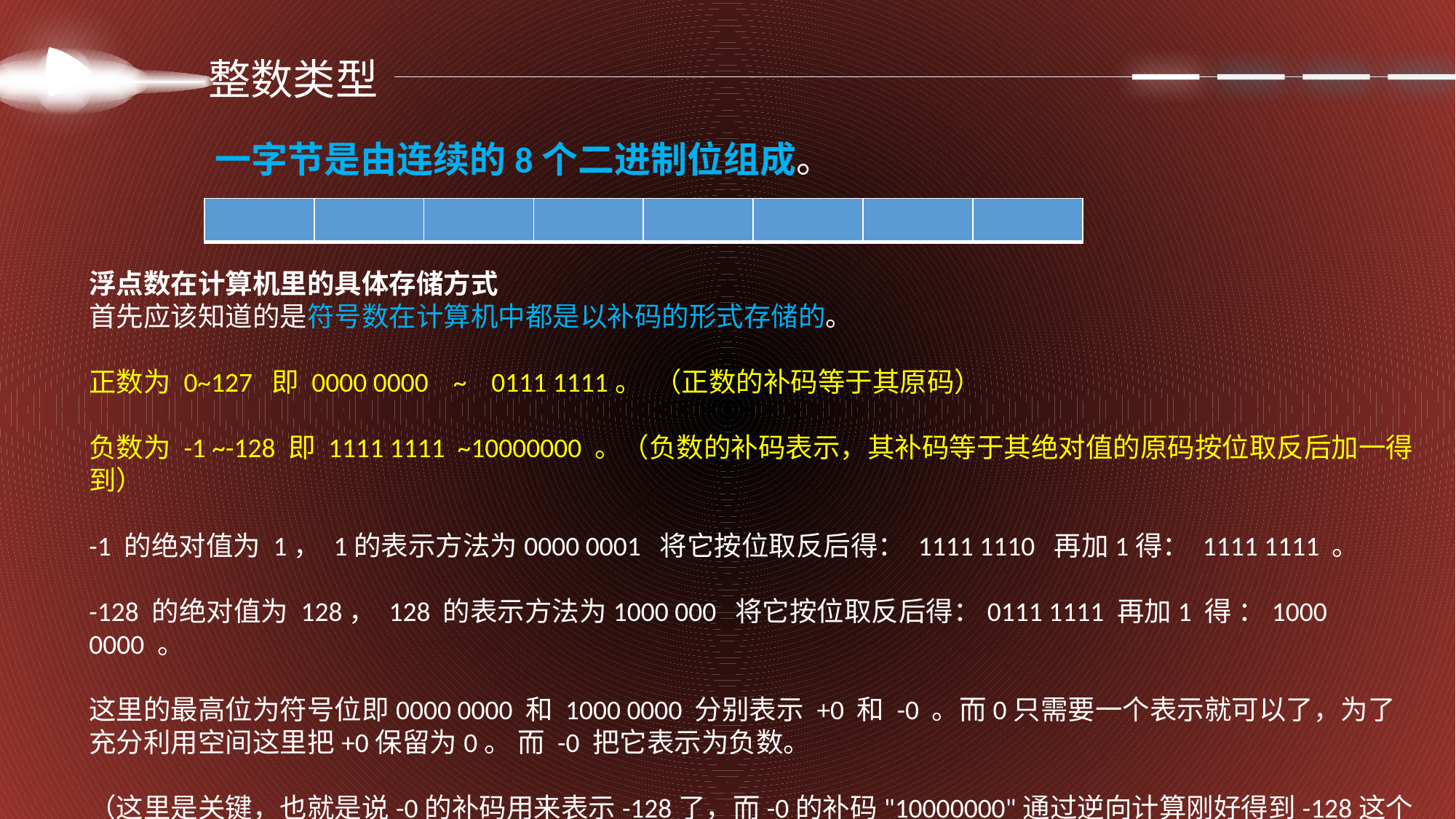

整数类型

一字节是由连续的8个二进制位组成。

|  |  |  |  |  |  |  |  |
| --- | --- | --- | --- | --- | --- | --- | --- |
浮点数在计算机里的具体存储方式
首先应该知道的是符号数在计算机中都是以补码的形式存储的。

正数为 0~127  即 0000 0000    ~    0111 1111。  （正数的补码等于其原码）

负数为 -1 ~-128 即 1111 1111  ~10000000 。（负数的补码表示，其补码等于其绝对值的原码按位取反后加一得到）

-1 的绝对值为 1， 1的表示方法为0000 0001  将它按位取反后得： 1111 1110  再加1得： 1111 1111 。

-128 的绝对值为 128， 128 的表示方法为1000 000  将它按位取反后得：0111 1111 再加1 得 ：1000 0000 。

这里的最高位为符号位即0000 0000 和 1000 0000 分别表示 +0 和 -0 。而0只需要一个表示就可以了，为了充分利用空间这里把+0保留为0。 而 -0 把它表示为负数。

（这里是关键，也就是说-0的补码用来表示-128了，而-0的补码"10000000"通过逆向计算刚好得到-128这个值）